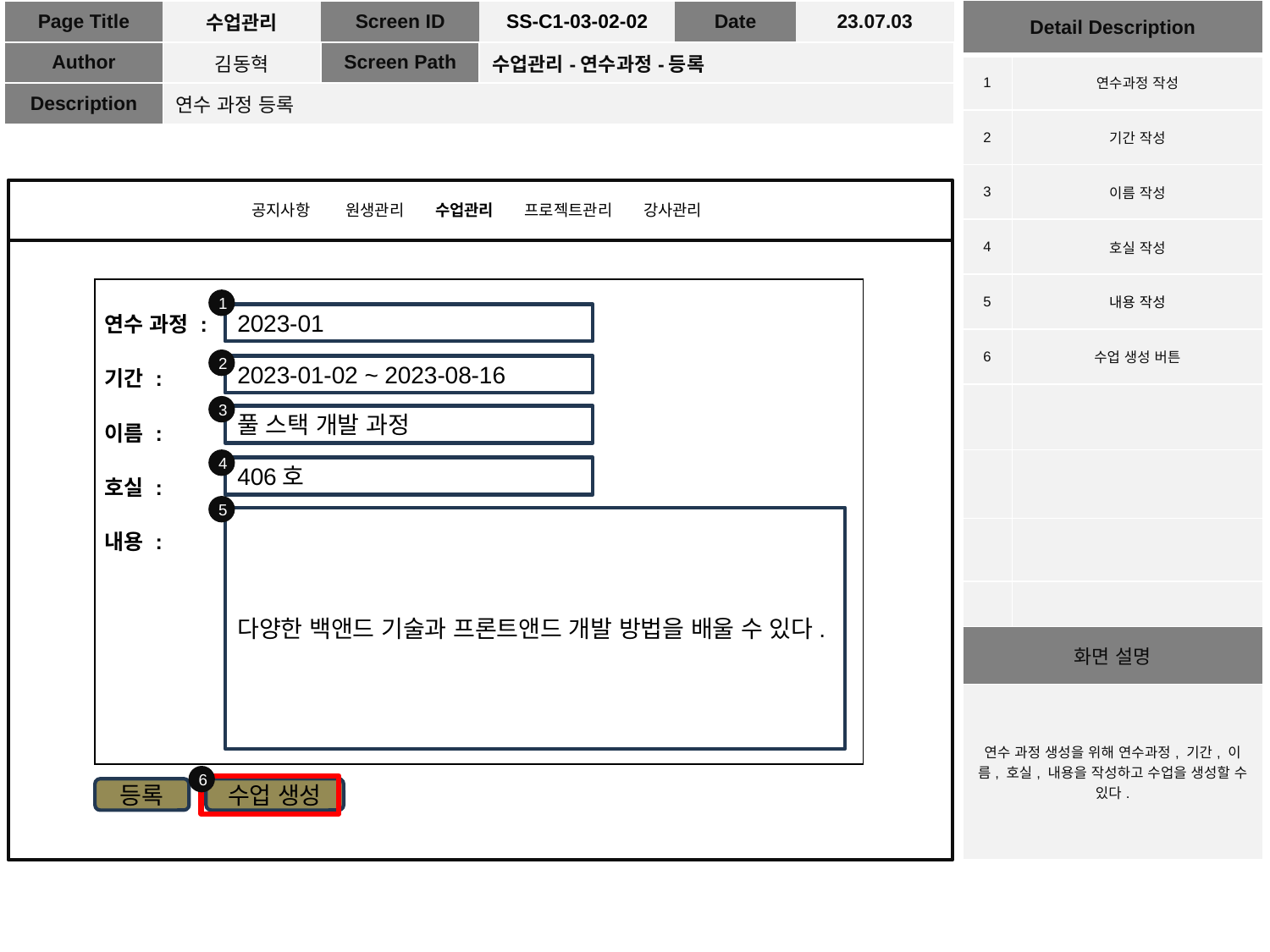

| Detail Description |  |
| --- | --- |
| 1 | 연수과정 작성 |
| 2 | 기간 작성 |
| 3 | 이름 작성 |
| 4 | 호실 작성 |
| 5 | 내용 작성 |
| 6 | 수업 생성 버튼 |
|  |  |
|  |  |
|  |  |
|  |  |
| 화면 설명 |  |
| 연수 과정 생성을 위해 연수과정, 기간, 이름, 호실, 내용을 작성하고 수업을 생성할 수 있다. |  |
| Page Title | 수업관리 | Screen ID | SS-C1-03-02-02 | Date | 23.07.03 |
| --- | --- | --- | --- | --- | --- |
| Author | 김동혁 | Screen Path | 수업관리-연수과정-등록 |  |  |
| Description | 연수 과정 등록 |  |  |  |  |

공지사항        원생관리       수업관리       프로젝트관리       강사관리

| 연수 과정 : 기간 : 이름 : 호실 : 내용 : |
| --- |
1
2023-01
2
2023-01-02 ~ 2023-08-16
3
풀 스택 개발 과정
4
406호
5
다양한 백앤드 기술과 프론트앤드 개발 방법을 배울 수 있다.
6

등록
수업 생성